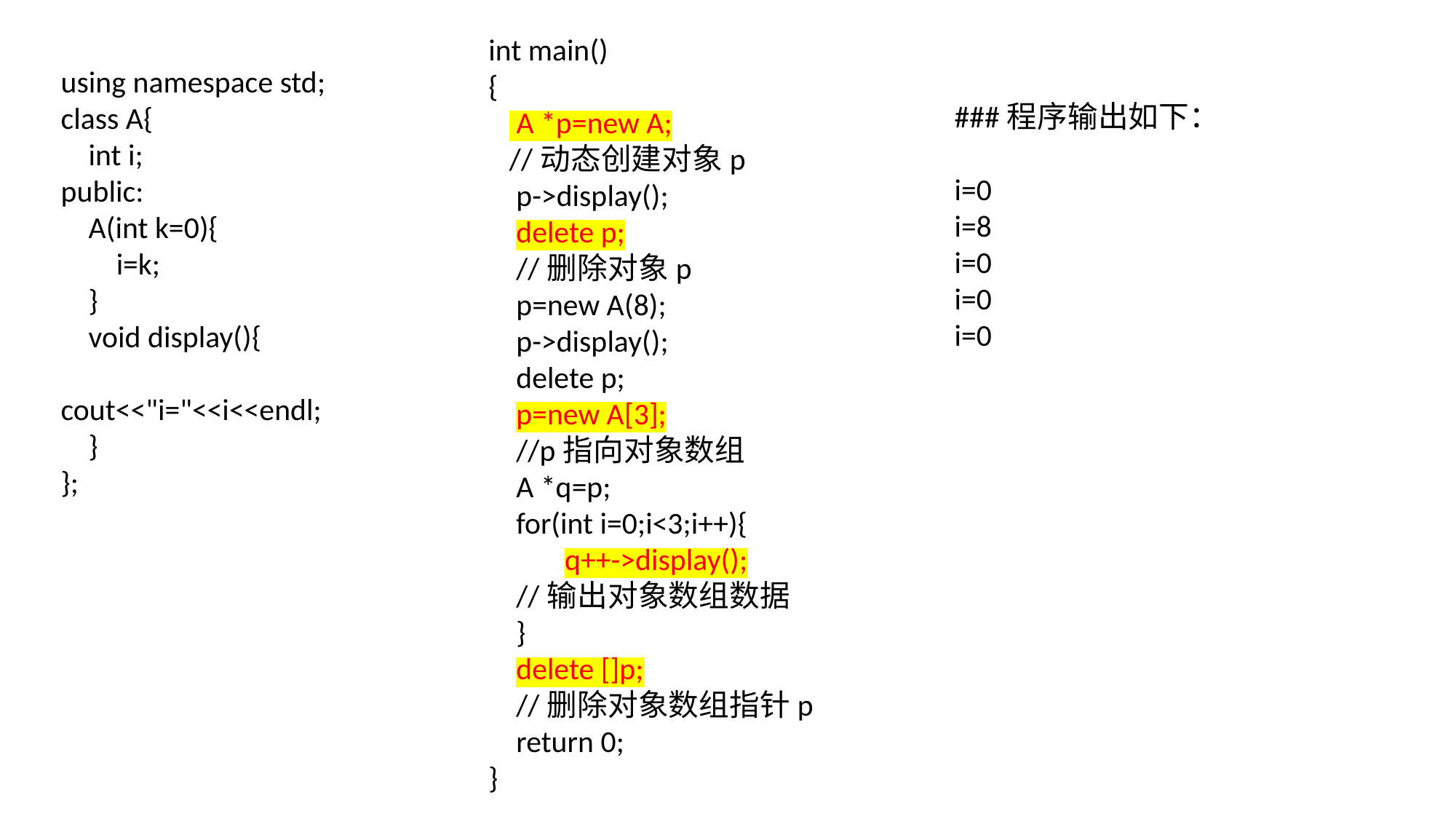

int main()
{
    A *p=new A;
   //动态创建对象p
    p->display();
    delete p;
    //删除对象p
    p=new A(8);
    p->display();
    delete p;
    p=new A[3];
    //p指向对象数组
    A *q=p;
    for(int i=0;i<3;i++){
           q++->display();
    //输出对象数组数据
    }
    delete []p;
    //删除对象数组指针p
    return 0;
}
using namespace std;
class A{
    int i;
public:
    A(int k=0){
        i=k;
    }
    void display(){
        cout<<"i="<<i<<endl;
    }
};
###程序输出如下：

i=0
i=8
i=0
i=0
i=0